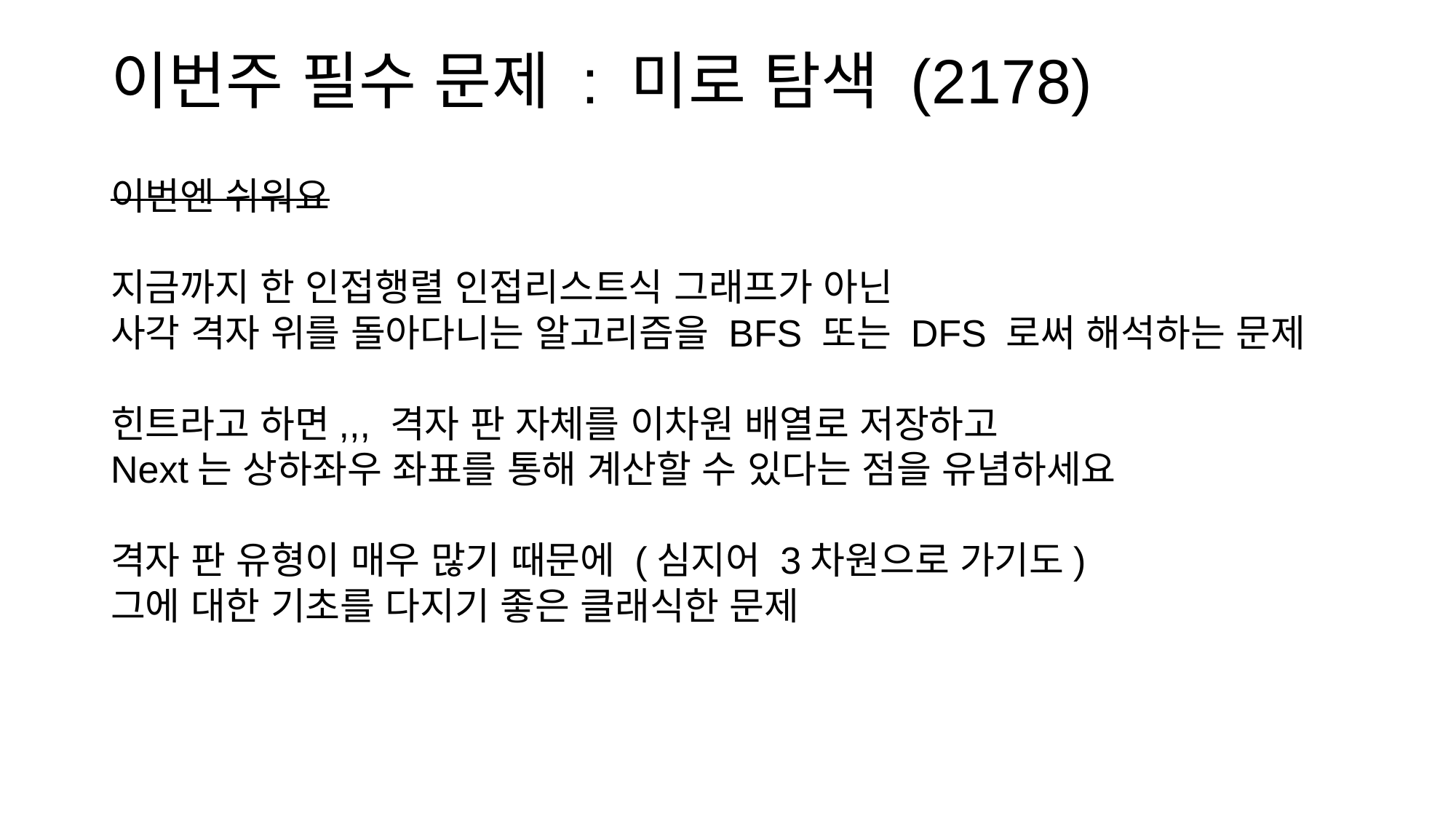

# 이번주 필수 문제 : 미로 탐색 (2178)
이번엔 쉬워요

지금까지 한 인접행렬 인접리스트식 그래프가 아닌
사각 격자 위를 돌아다니는 알고리즘을 BFS 또는 DFS 로써 해석하는 문제

힌트라고 하면,,, 격자 판 자체를 이차원 배열로 저장하고
Next는 상하좌우 좌표를 통해 계산할 수 있다는 점을 유념하세요

격자 판 유형이 매우 많기 때문에 (심지어 3차원으로 가기도)
그에 대한 기초를 다지기 좋은 클래식한 문제